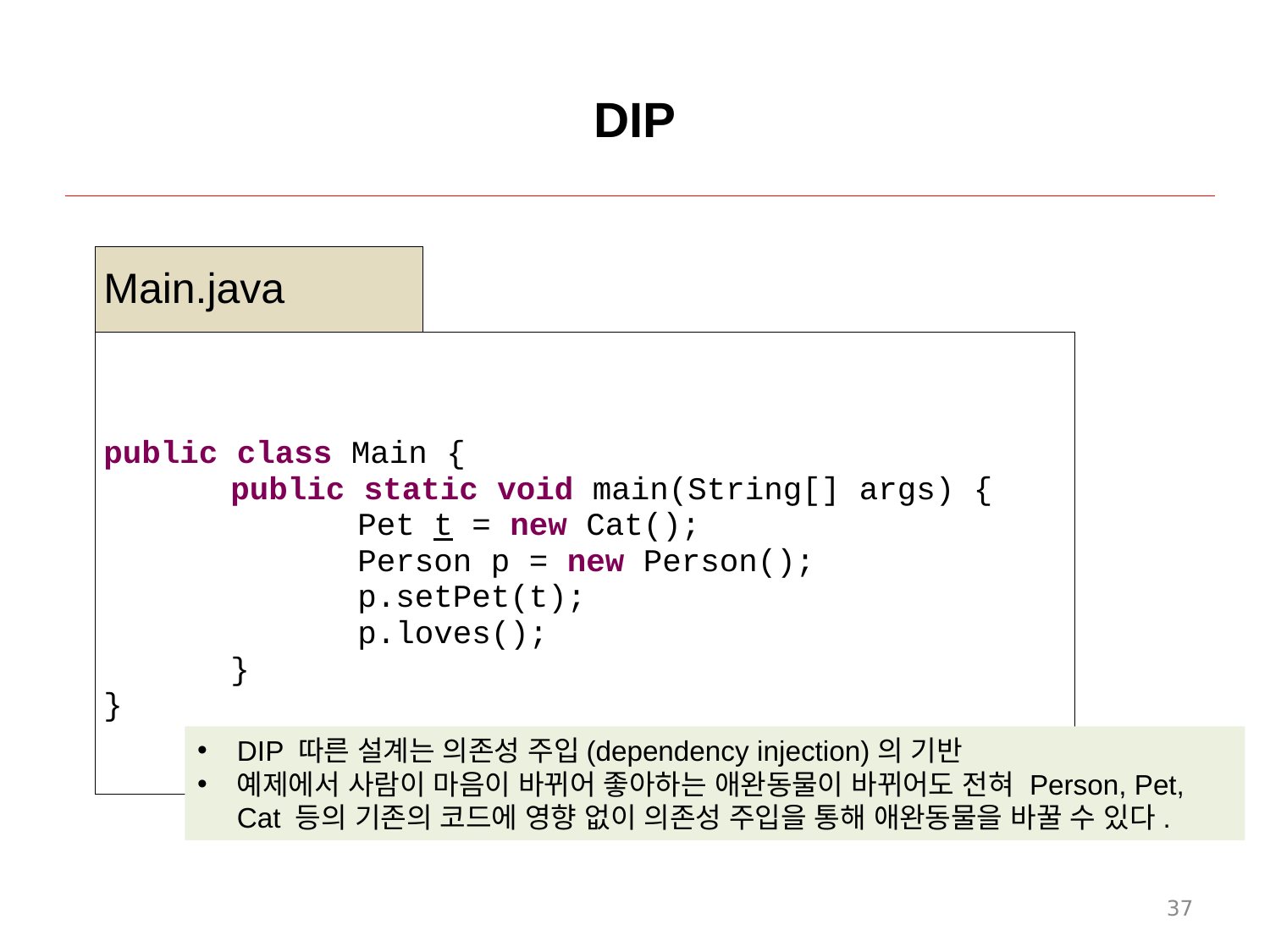

# DIP
| Main.java |  |
| --- | --- |
| public class Main { public static void main(String[] args) { Pet t = new Cat(); Person p = new Person(); p.setPet(t); p.loves(); } } |  |

DIP 따른 설계는 의존성 주입(dependency injection)의 기반
예제에서 사람이 마음이 바뀌어 좋아하는 애완동물이 바뀌어도 전혀 Person, Pet, Cat 등의 기존의 코드에 영향 없이 의존성 주입을 통해 애완동물을 바꿀 수 있다.
37